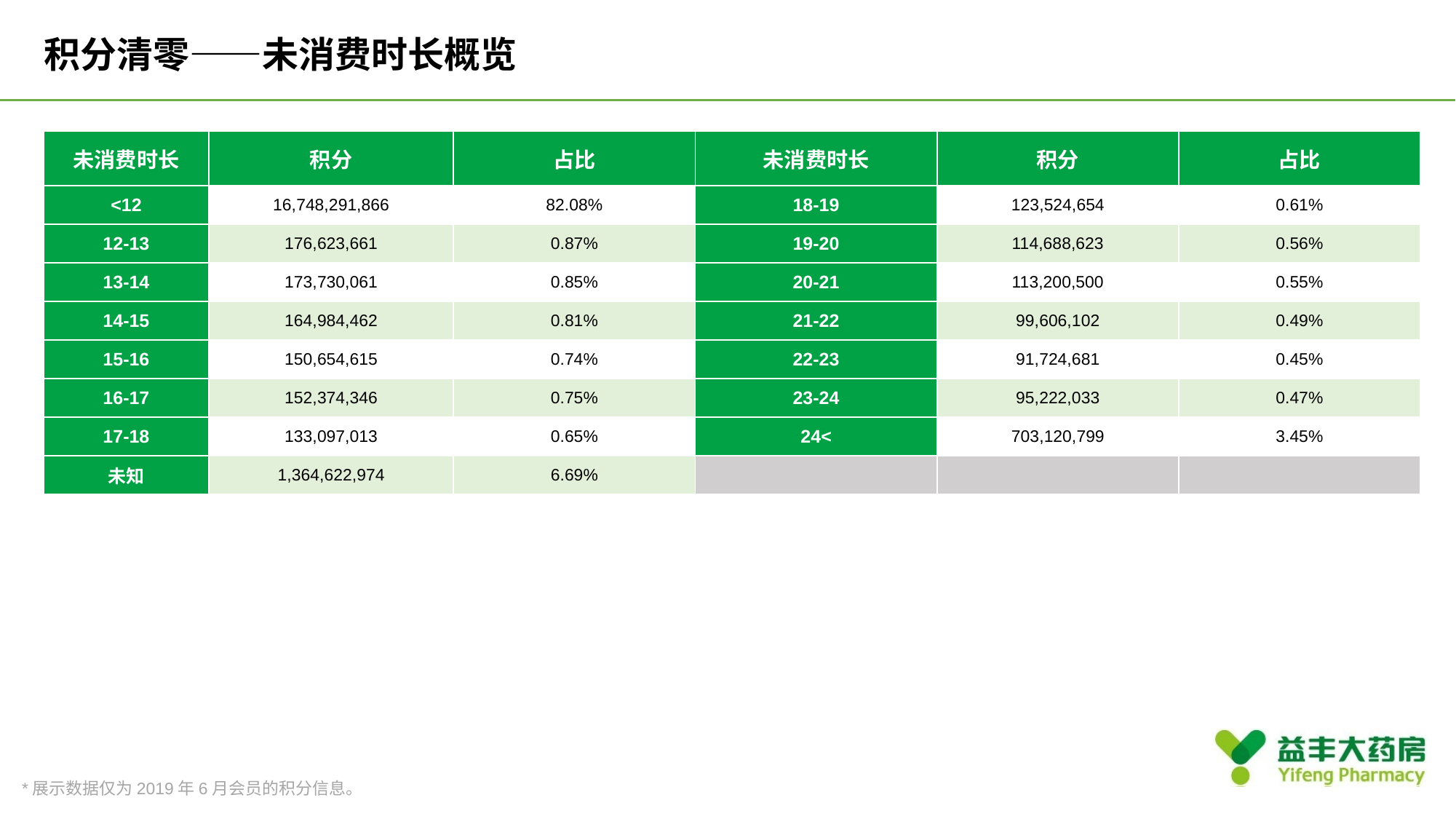

积分清零——未消费时长概览
| 未消费时长 | 积分 | 占比 | 未消费时长 | 积分 | 占比 |
| --- | --- | --- | --- | --- | --- |
| <12 | 16,748,291,866 | 82.08% | 18-19 | 123,524,654 | 0.61% |
| 12-13 | 176,623,661 | 0.87% | 19-20 | 114,688,623 | 0.56% |
| 13-14 | 173,730,061 | 0.85% | 20-21 | 113,200,500 | 0.55% |
| 14-15 | 164,984,462 | 0.81% | 21-22 | 99,606,102 | 0.49% |
| 15-16 | 150,654,615 | 0.74% | 22-23 | 91,724,681 | 0.45% |
| 16-17 | 152,374,346 | 0.75% | 23-24 | 95,222,033 | 0.47% |
| 17-18 | 133,097,013 | 0.65% | 24< | 703,120,799 | 3.45% |
| 未知 | 1,364,622,974 | 6.69% |  |  |  |
*展示数据仅为2019年6月会员的积分信息。